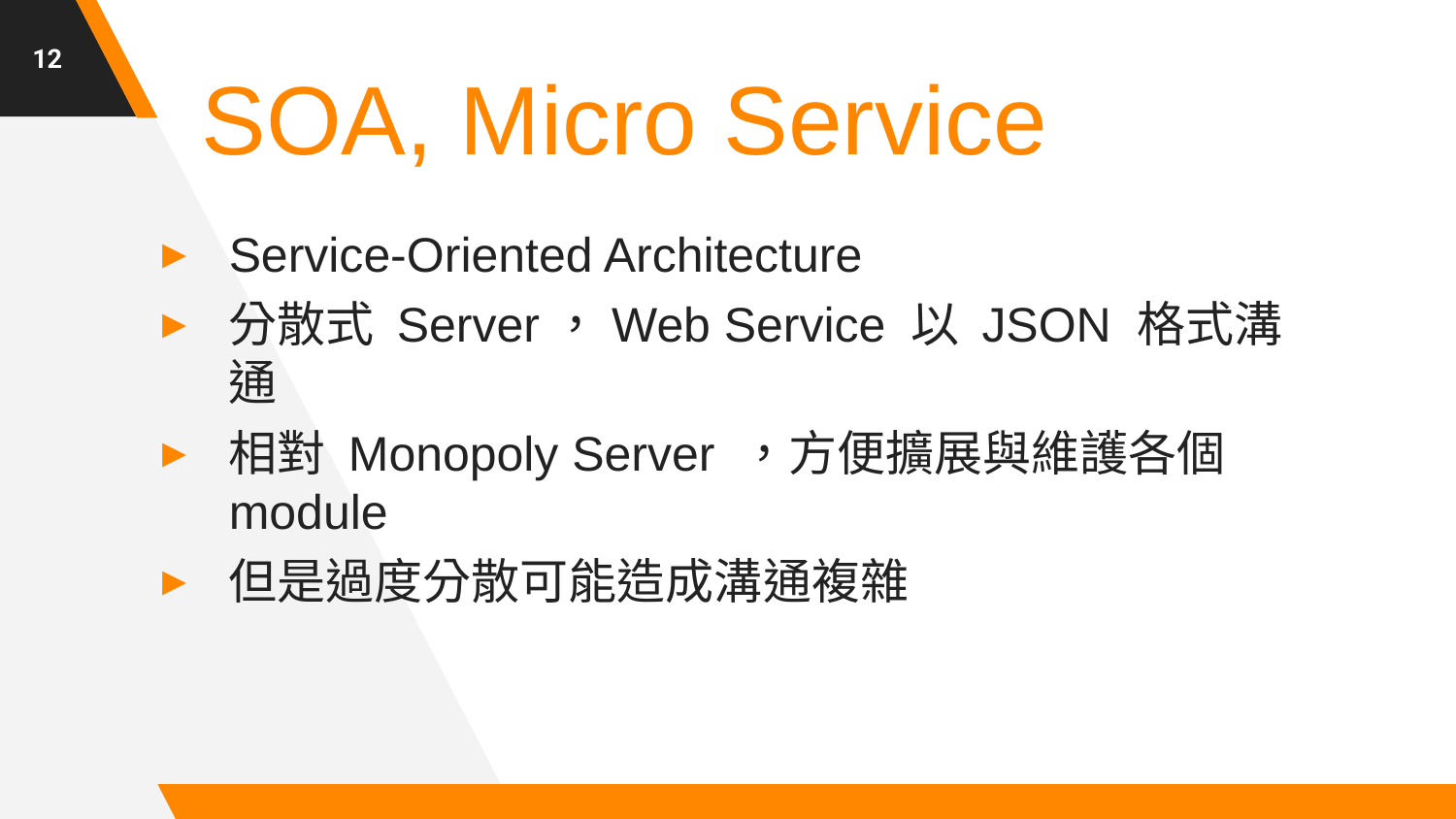

12
SOA, Micro Service
Service-Oriented Architecture
分散式 Server，Web Service 以 JSON 格式溝通
相對 Monopoly Server ，方便擴展與維護各個 module
但是過度分散可能造成溝通複雜